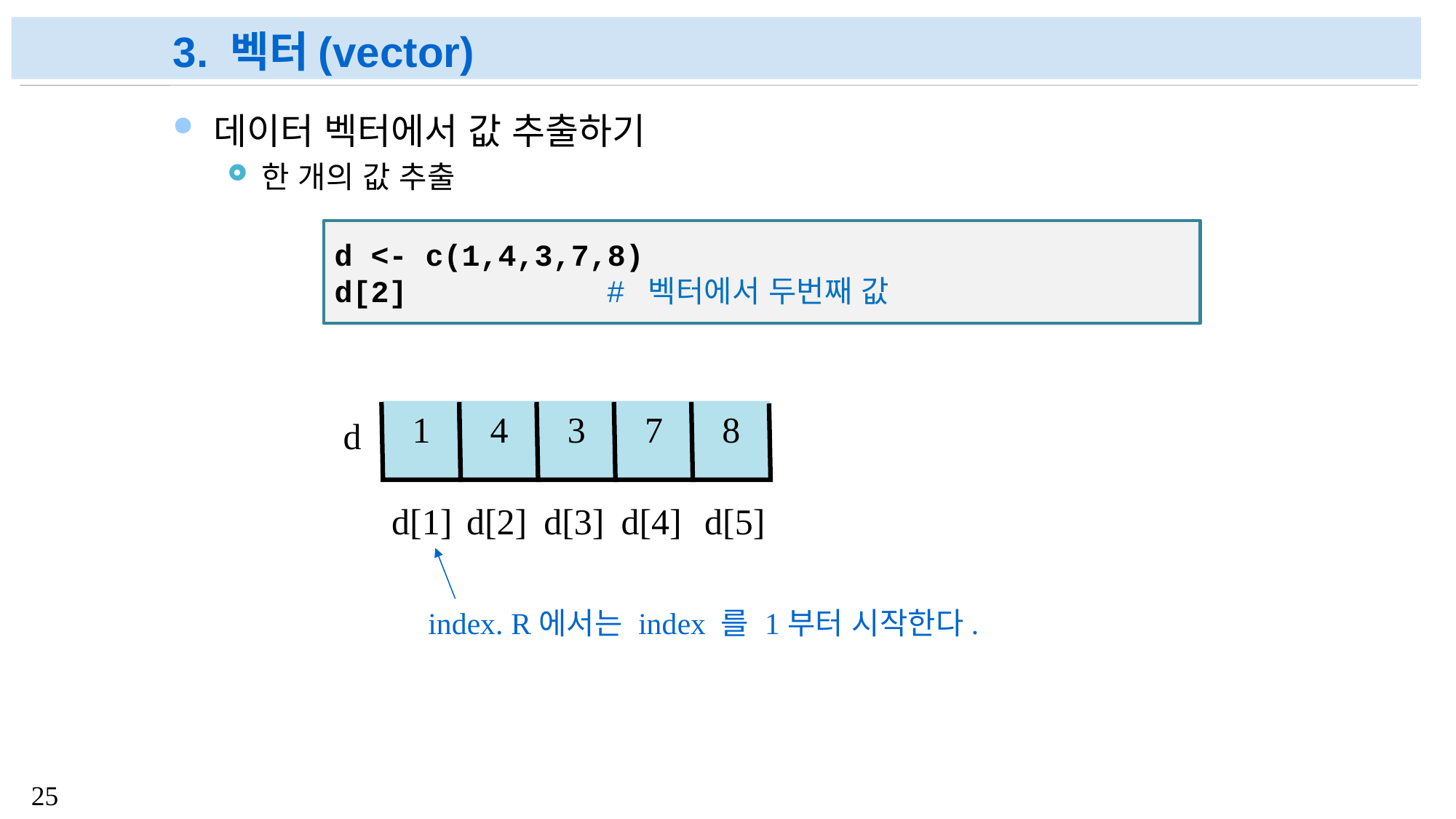

# 3. 벡터(vector)
데이터 벡터에서 값 추출하기
한 개의 값 추출

d <- c(1,4,3,7,8)
d[2]           #  벡터에서 두번째 값
1
4
3
7
8

d
d[1]
d[2]
d[3]
d[4]
d[5]
index. R에서는 index 를 1부터 시작한다.